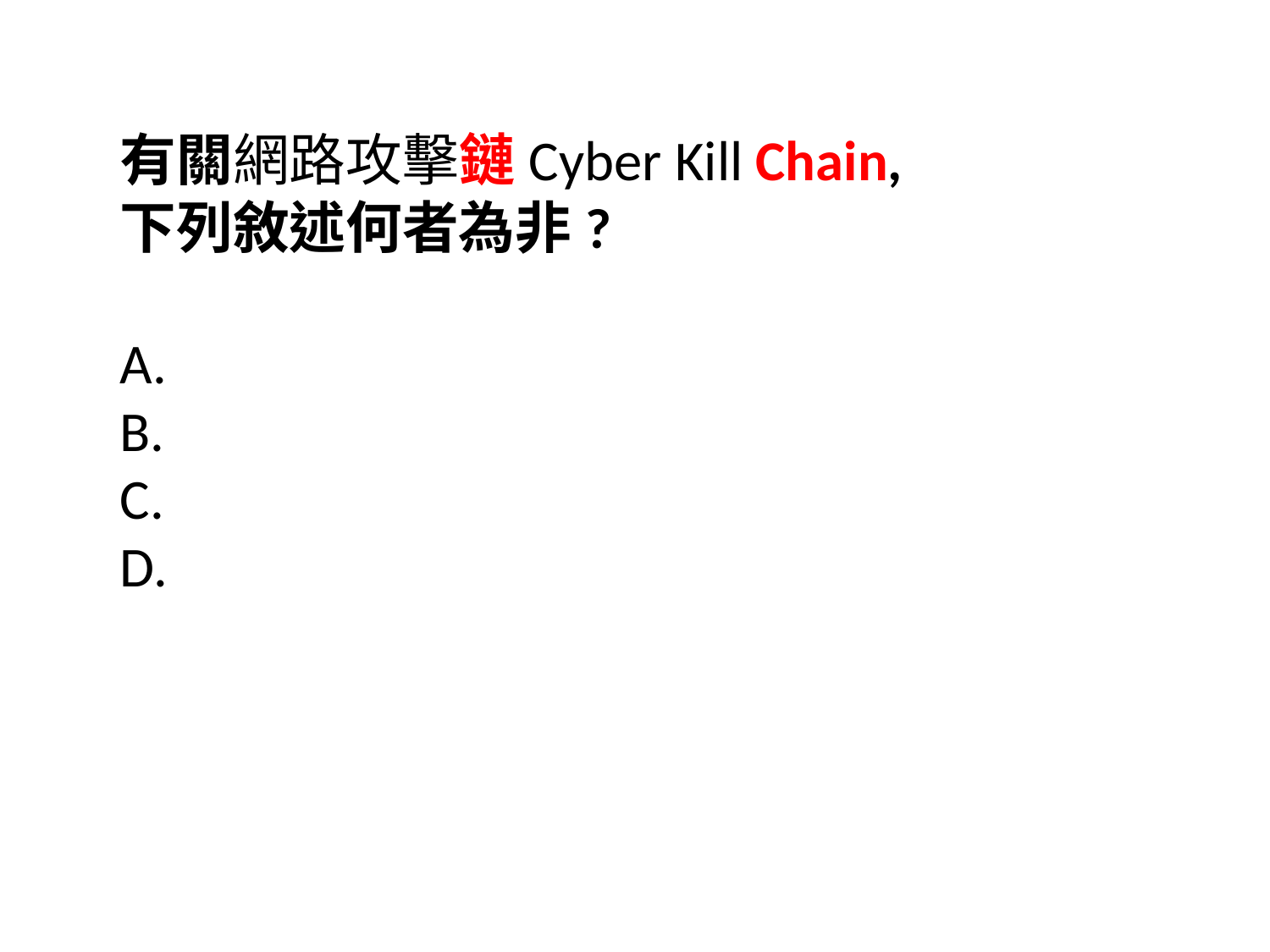

有關網路攻擊鏈Cyber Kill Chain,
下列敘述何者為非?

A.
B.
C.
D.